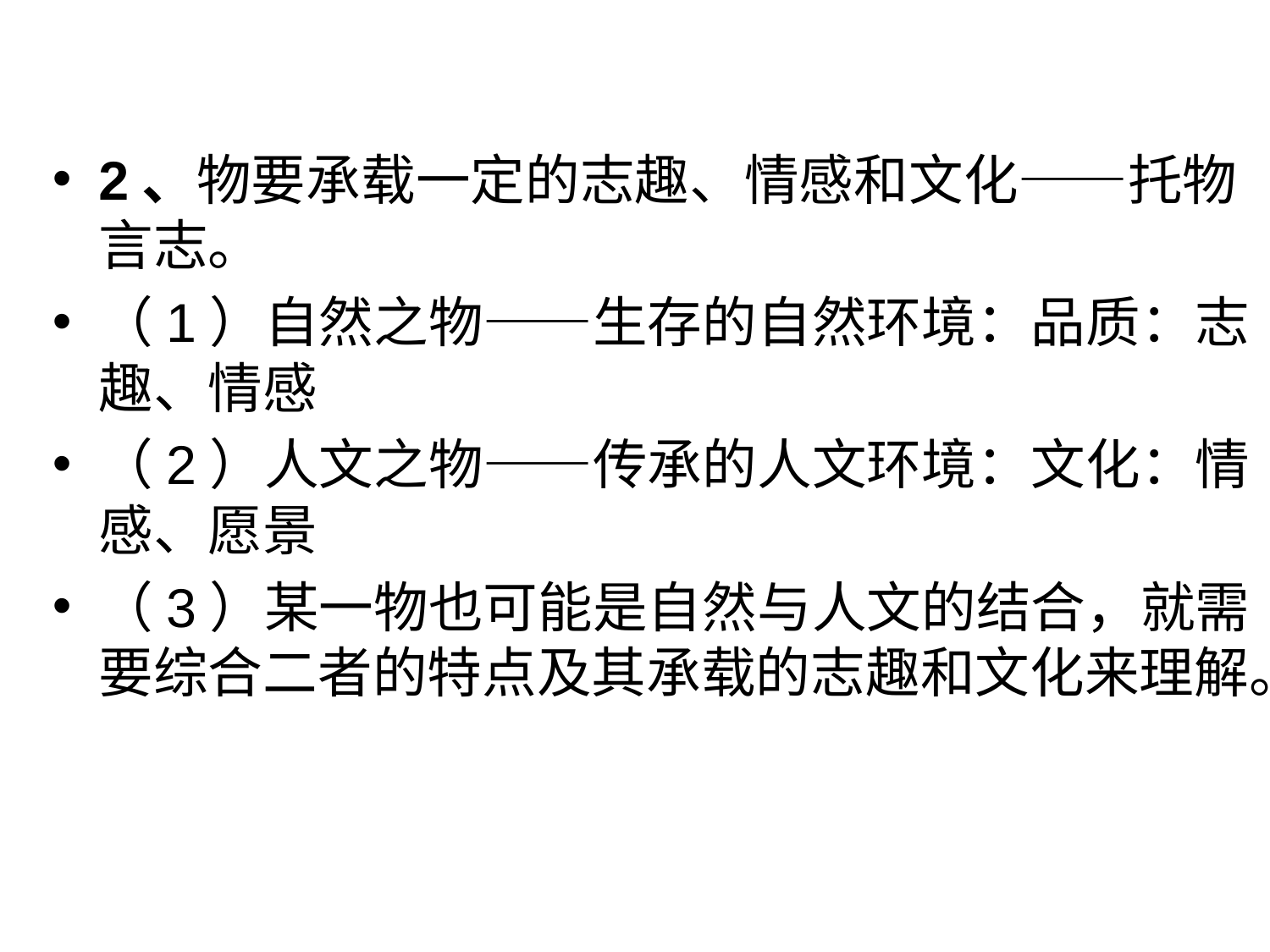

2、物要承载一定的志趣、情感和文化——托物言志。
（1）自然之物——生存的自然环境：品质：志趣、情感
（2）人文之物——传承的人文环境：文化：情感、愿景
（3）某一物也可能是自然与人文的结合，就需要综合二者的特点及其承载的志趣和文化来理解。